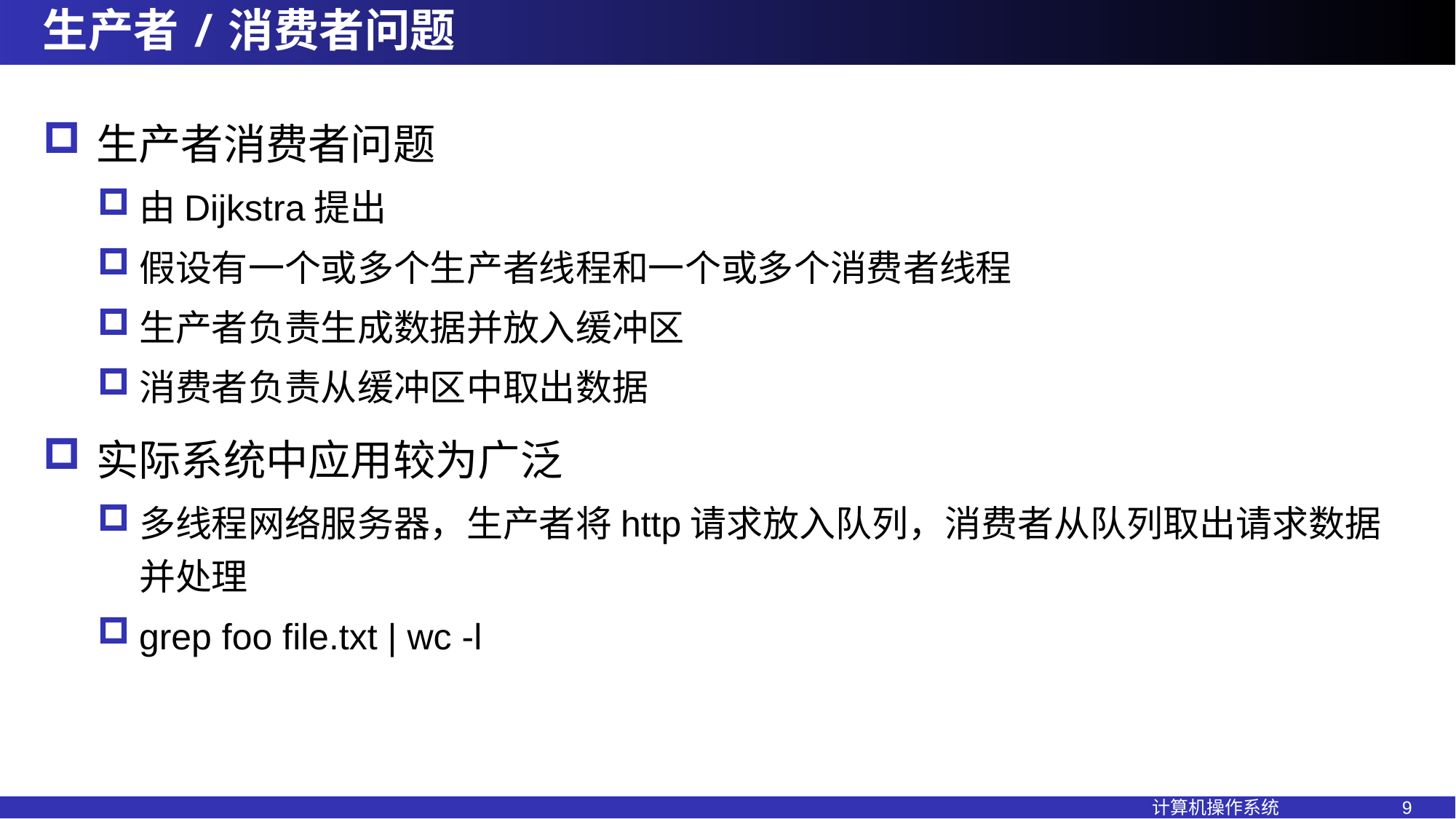

# 生产者/消费者问题
生产者消费者问题
由Dijkstra提出
假设有一个或多个生产者线程和一个或多个消费者线程
生产者负责生成数据并放入缓冲区
消费者负责从缓冲区中取出数据
实际系统中应用较为广泛
多线程网络服务器，生产者将http请求放入队列，消费者从队列取出请求数据并处理
grep foo file.txt | wc -l
计算机操作系统                     9